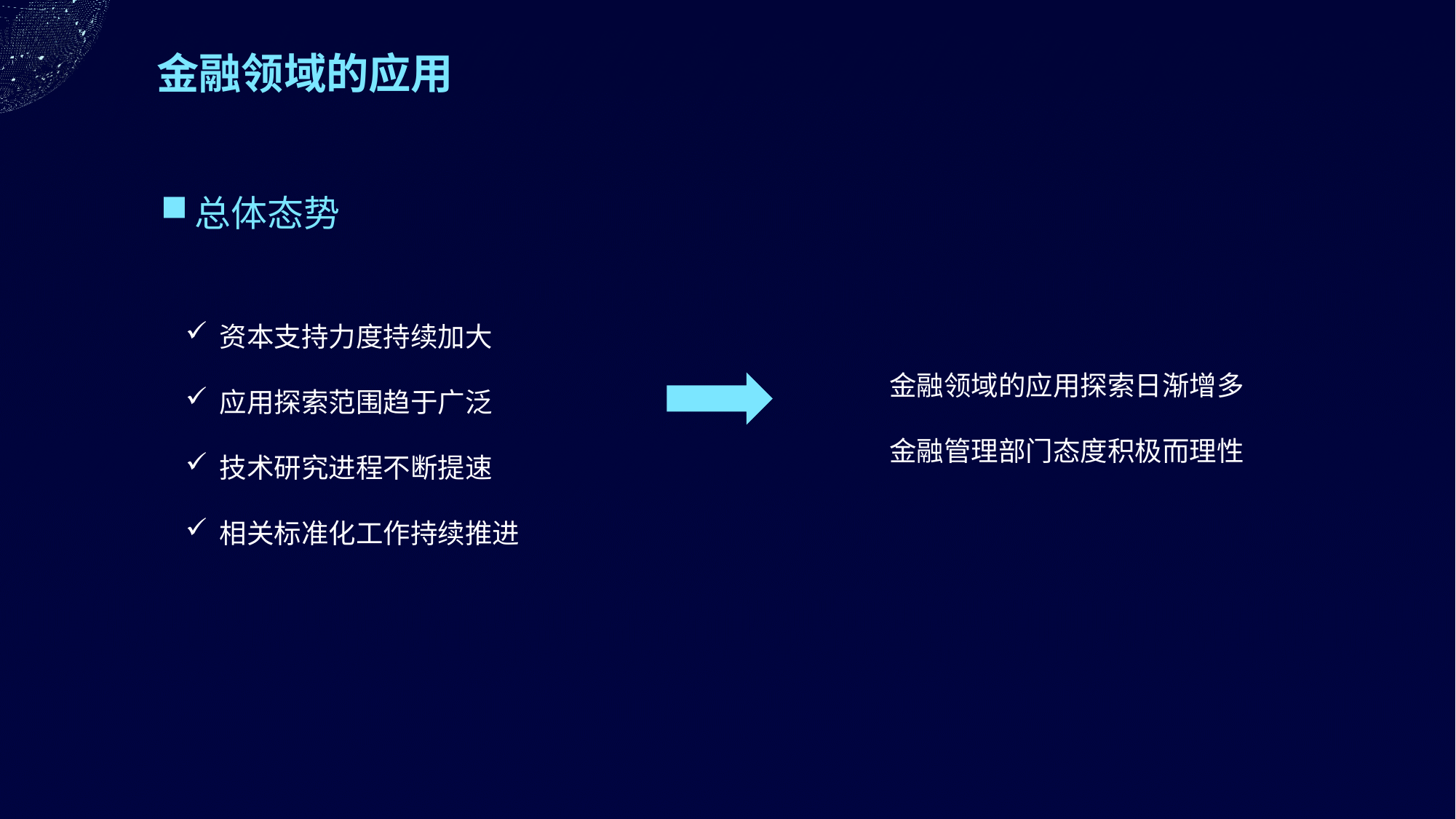

金融领域的应用
总体态势
资本支持力度持续加大
应用探索范围趋于广泛
技术研究进程不断提速
相关标准化工作持续推进

金融领域的应用探索日渐增多
金融管理部门态度积极而理性